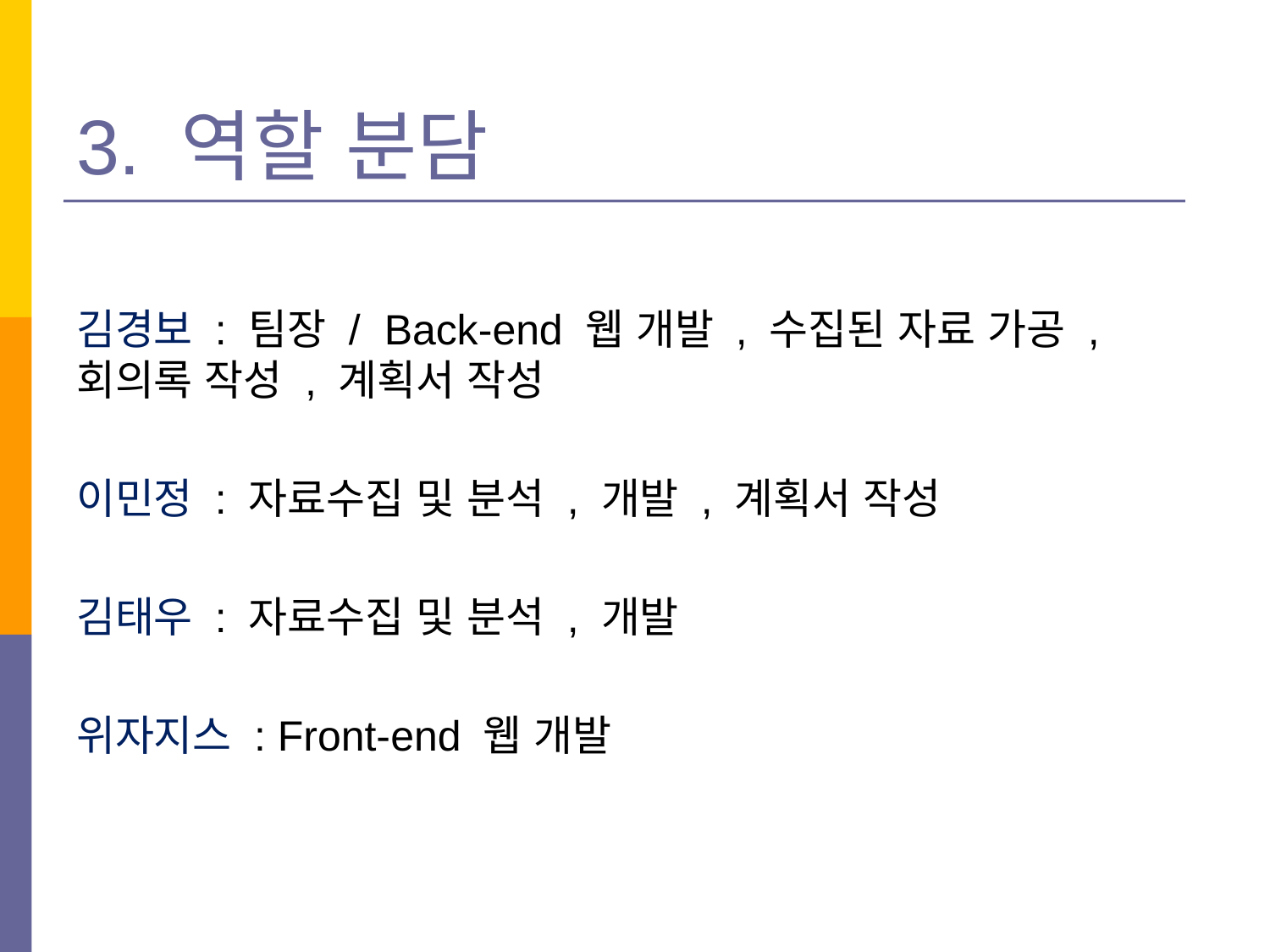

# 3. 역할 분담
김경보 : 팀장 /  Back-end 웹 개발 , 수집된 자료 가공 , 회의록 작성 , 계획서 작성

이민정 : 자료수집 및 분석 , 개발 , 계획서 작성

김태우 : 자료수집 및 분석 , 개발

위자지스 : Front-end 웹 개발